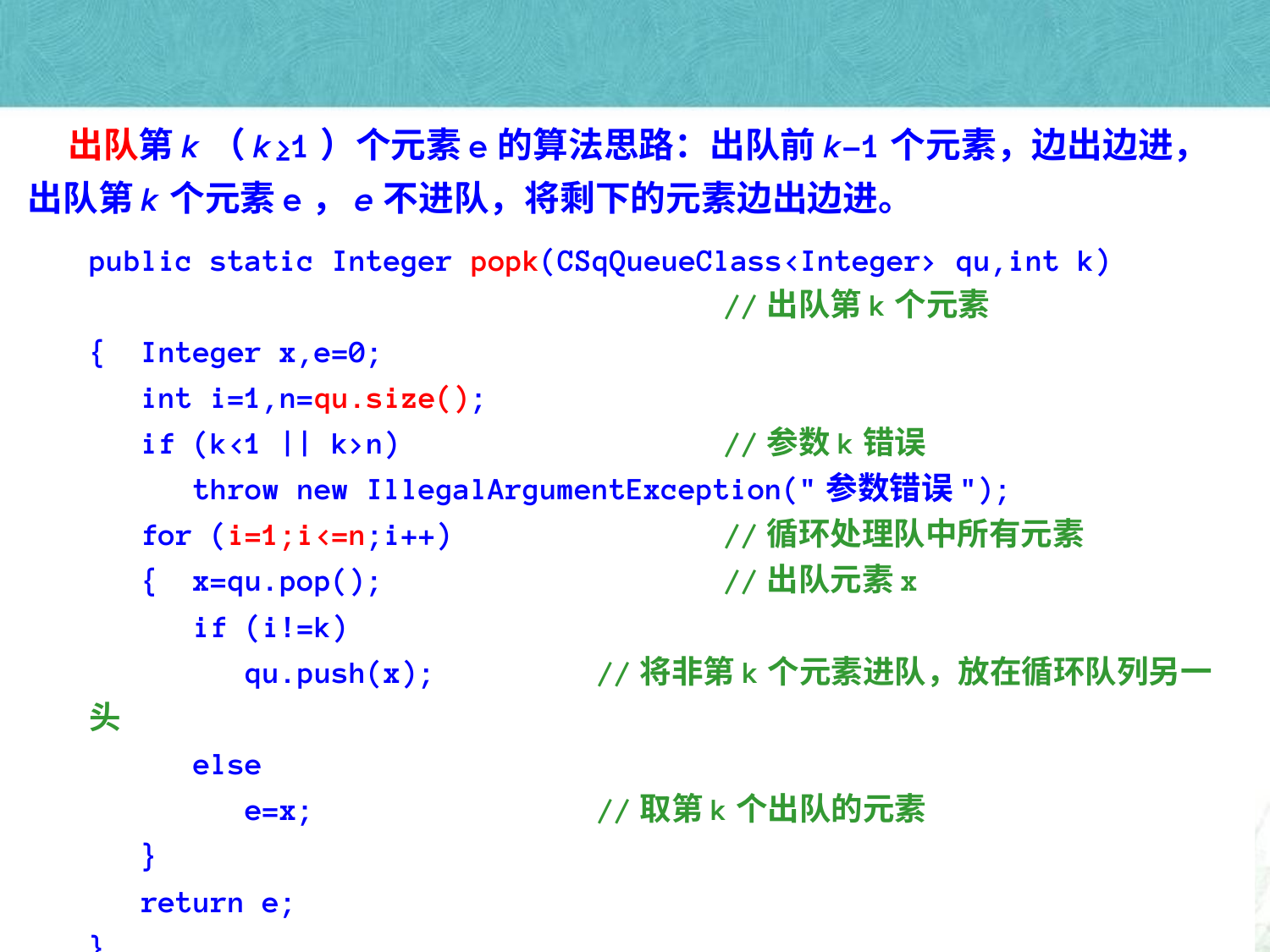

出队第k（k≥1）个元素e的算法思路：出队前k-1个元素，边出边进，出队第k个元素e，e不进队，将剩下的元素边出边进。
public static Integer popk(CSqQueueClass<Integer> qu,int k)
					//出队第k个元素
{  Integer x,e=0;
   int i=1,n=qu.size();
   if (k<1 || k>n)			//参数k错误
      throw new IllegalArgumentException("参数错误");
   for (i=1;i<=n;i++)			//循环处理队中所有元素
   {  x=qu.pop();			//出队元素x
      if (i!=k)
         qu.push(x);		//将非第k个元素进队，放在循环队列另一头
      else
         e=x;			//取第k个出队的元素
   }
   return e;
}